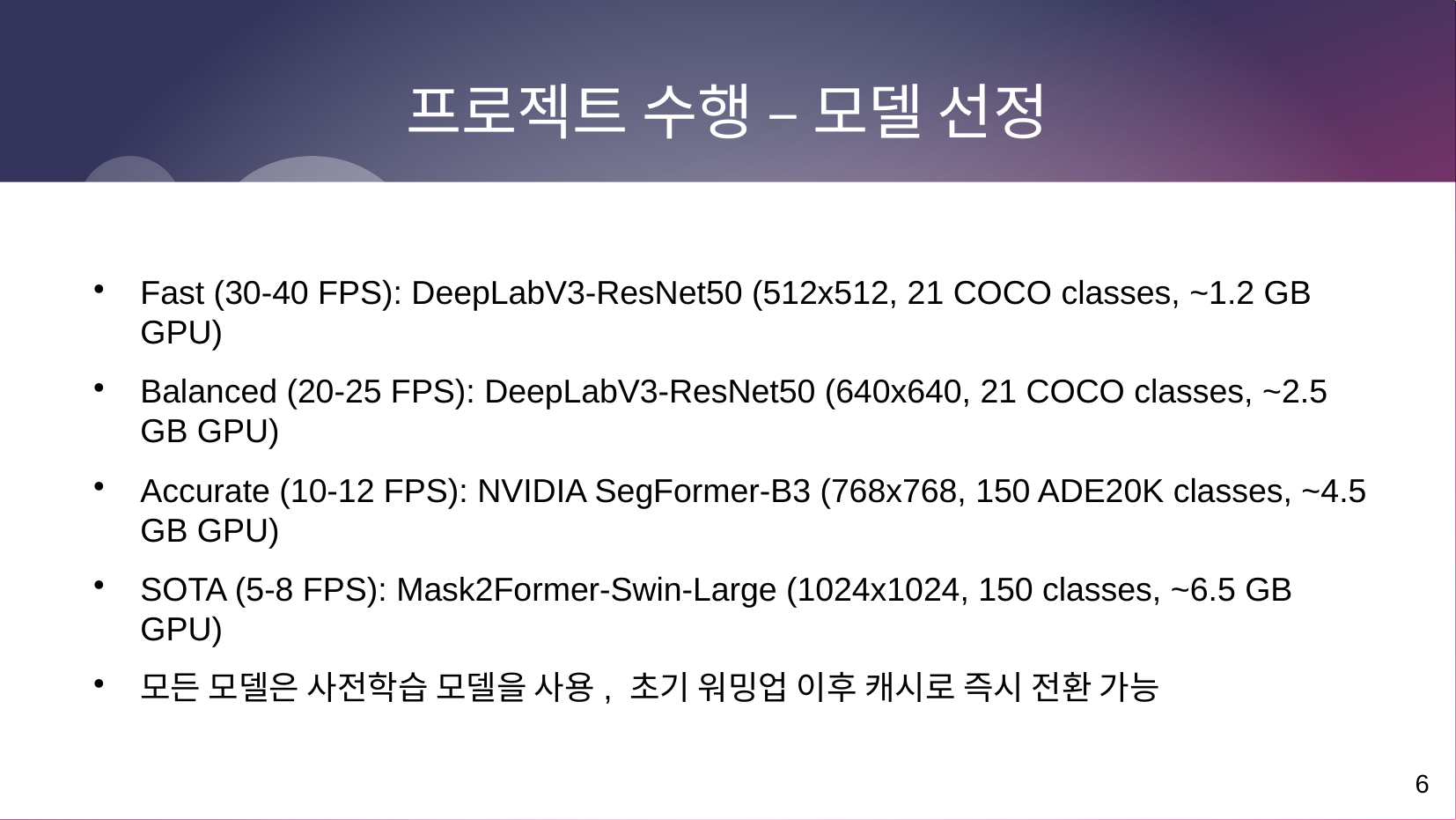

6
# 프로젝트 수행 – 모델 선정

Fast (30-40 FPS): DeepLabV3-ResNet50 (512x512, 21 COCO classes, ~1.2 GB GPU)
Balanced (20-25 FPS): DeepLabV3-ResNet50 (640x640, 21 COCO classes, ~2.5 GB GPU)
Accurate (10-12 FPS): NVIDIA SegFormer-B3 (768x768, 150 ADE20K classes, ~4.5 GB GPU)
SOTA (5-8 FPS): Mask2Former-Swin-Large (1024x1024, 150 classes, ~6.5 GB GPU)
모든 모델은 사전학습 모델을 사용, 초기 워밍업 이후 캐시로 즉시 전환 가능